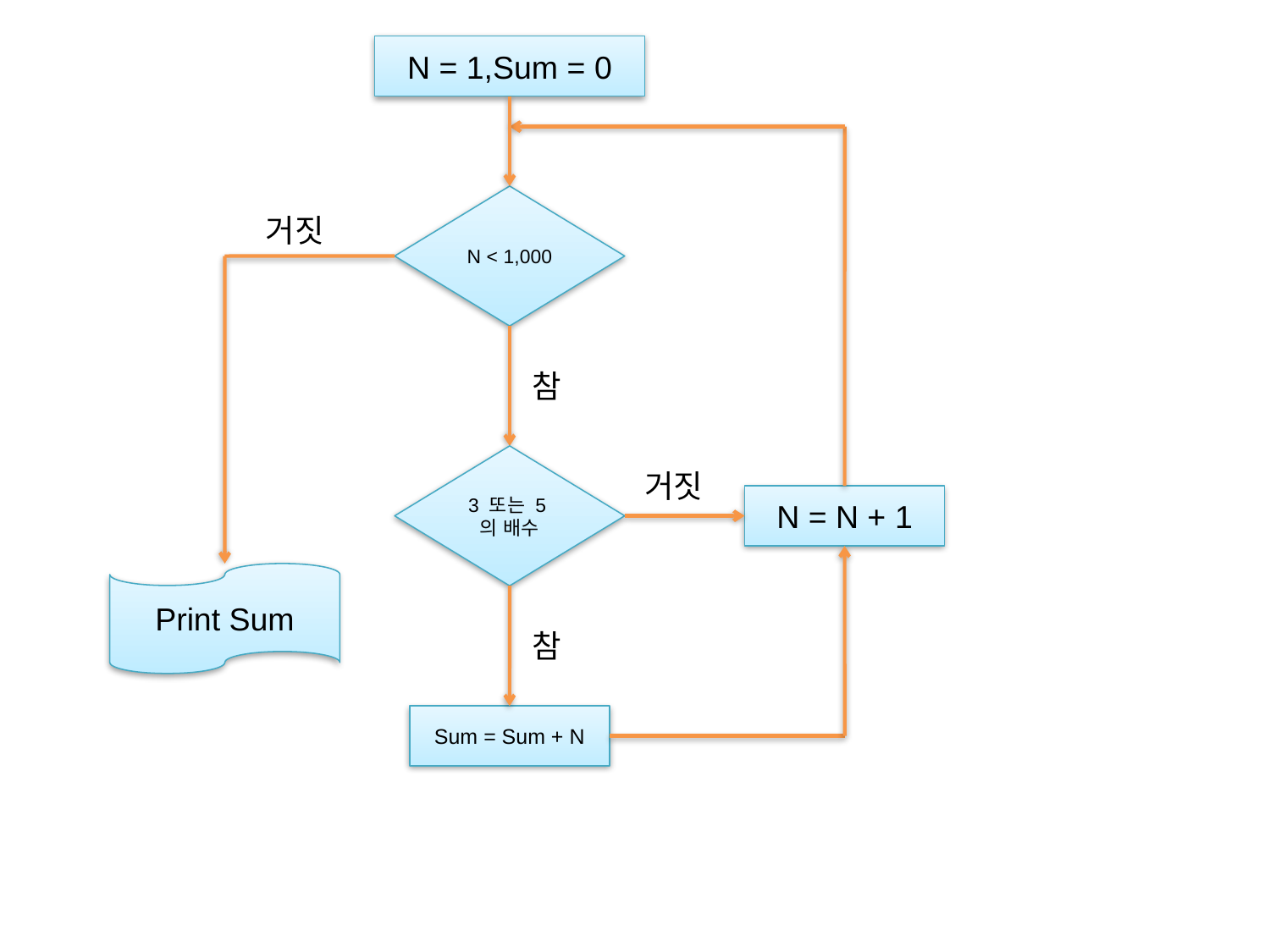

N = 1,Sum = 0
N < 1,000
거짓
참
3 또는 5의 배수
거짓
N = N + 1
Print Sum
참
Sum = Sum + N